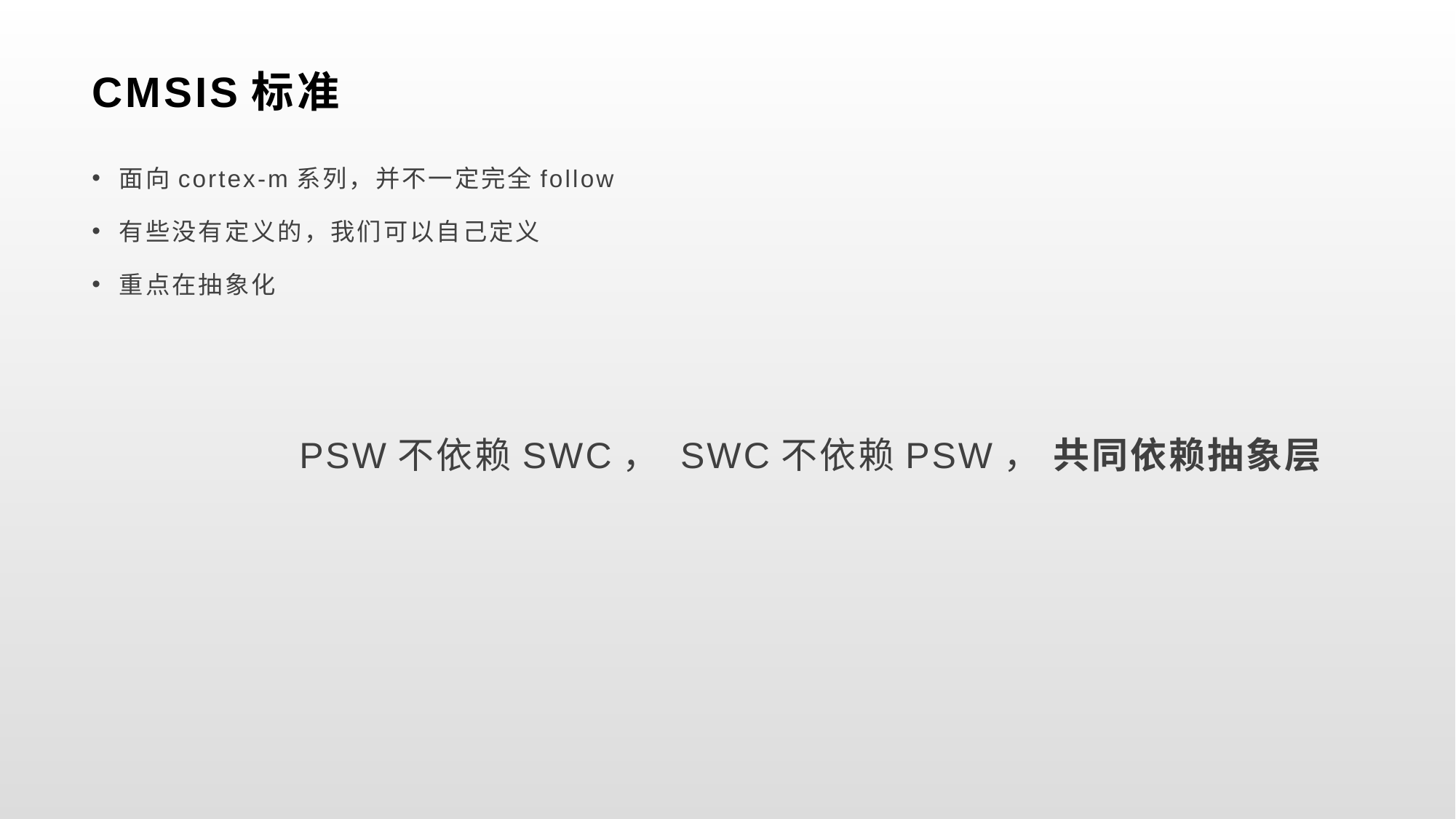

# CMSIS标准
面向cortex-m系列，并不一定完全follow
有些没有定义的，我们可以自己定义
重点在抽象化

                       PSW不依赖SWC， SWC不依赖PSW， 共同依赖抽象层